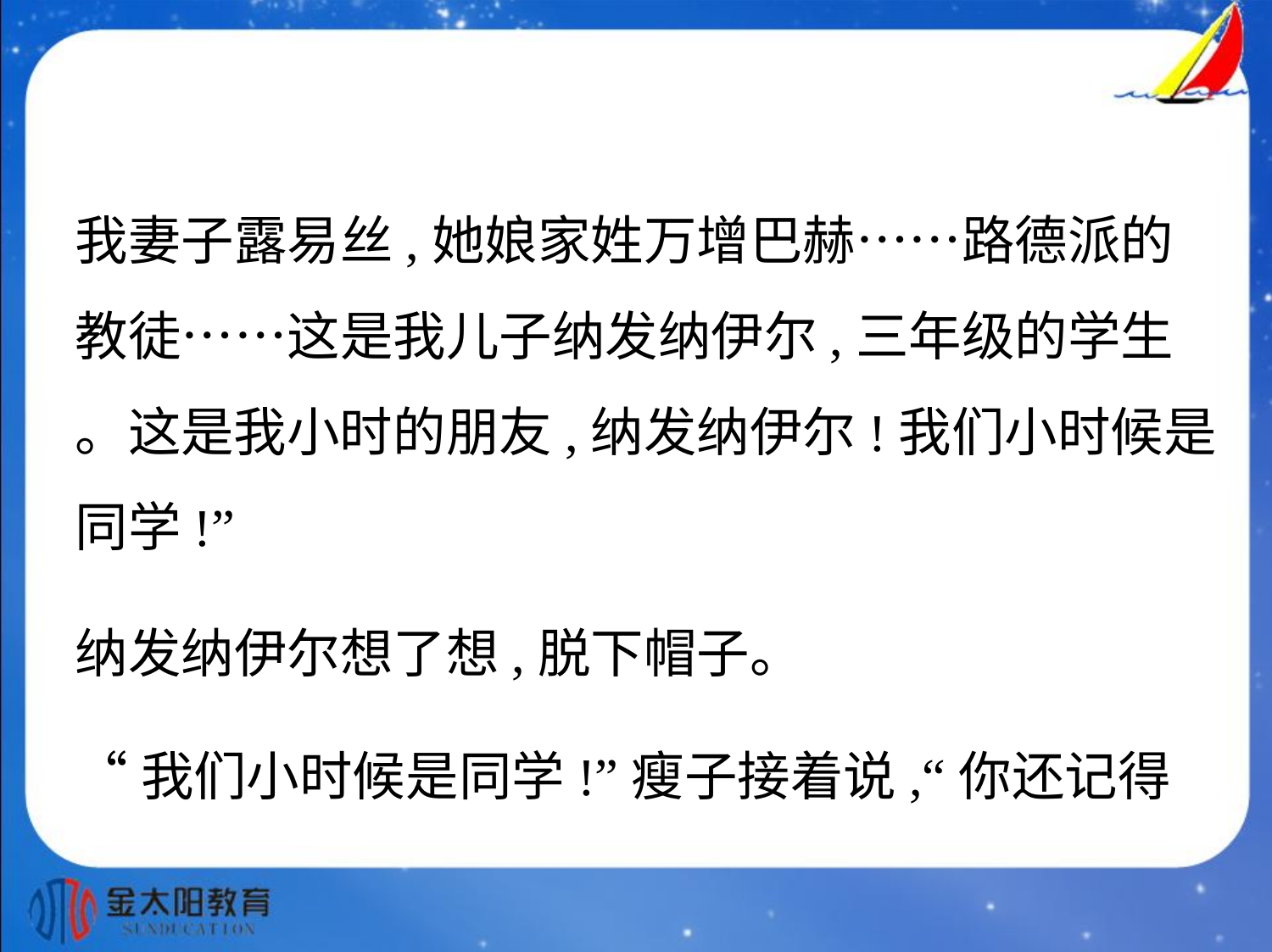

我妻子露易丝,她娘家姓万增巴赫……路德派的
教徒……这是我儿子纳发纳伊尔,三年级的学生
。这是我小时的朋友,纳发纳伊尔!我们小时候是
同学!”
纳发纳伊尔想了想,脱下帽子。
“我们小时候是同学!”瘦子接着说,“你还记得